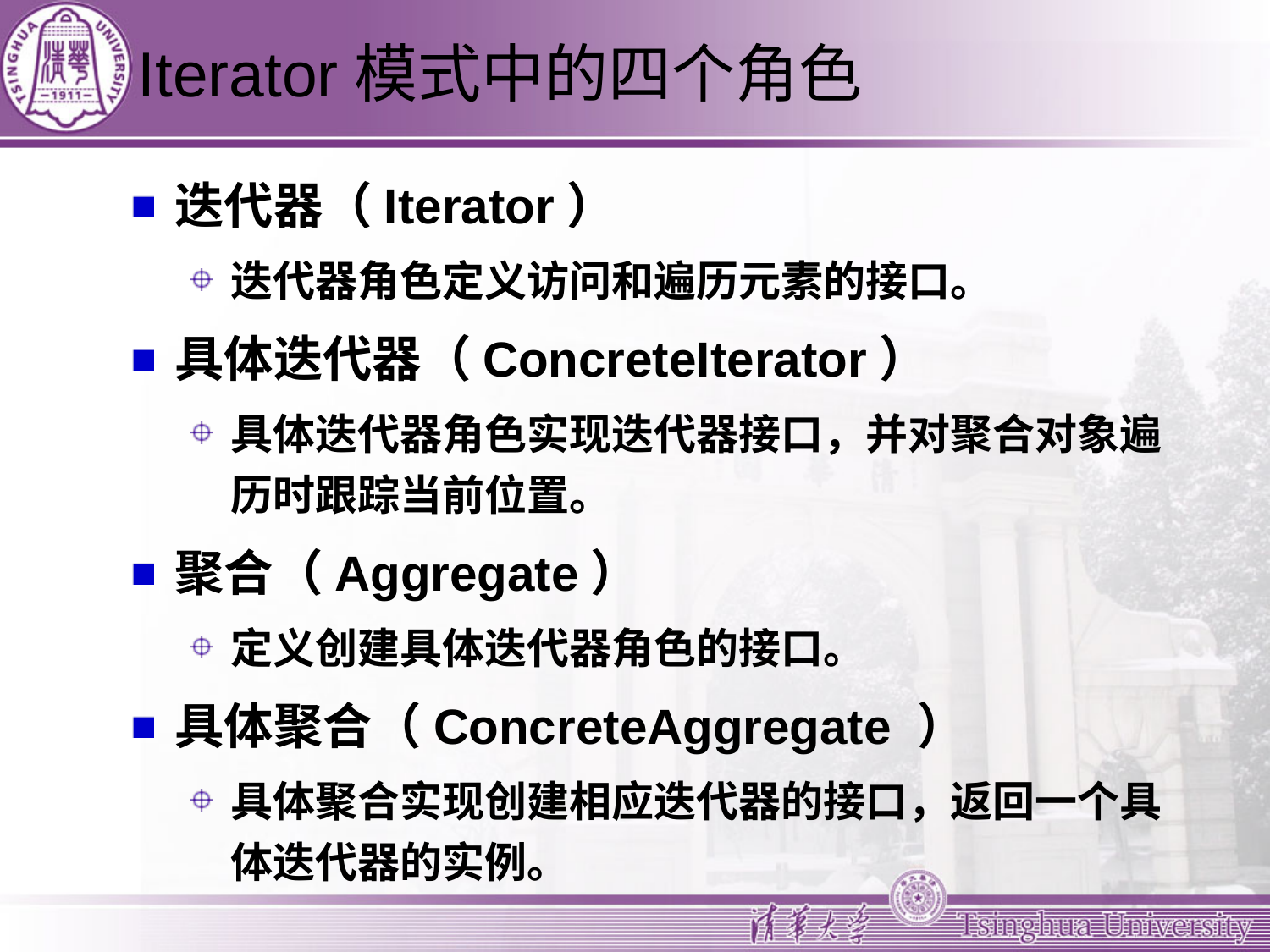

# Iterator模式中的四个角色
迭代器（Iterator）
迭代器角色定义访问和遍历元素的接口。
具体迭代器（ConcreteIterator）
具体迭代器角色实现迭代器接口，并对聚合对象遍历时跟踪当前位置。
聚合（Aggregate）
定义创建具体迭代器角色的接口。
具体聚合（ConcreteAggregate ）
具体聚合实现创建相应迭代器的接口，返回一个具体迭代器的实例。